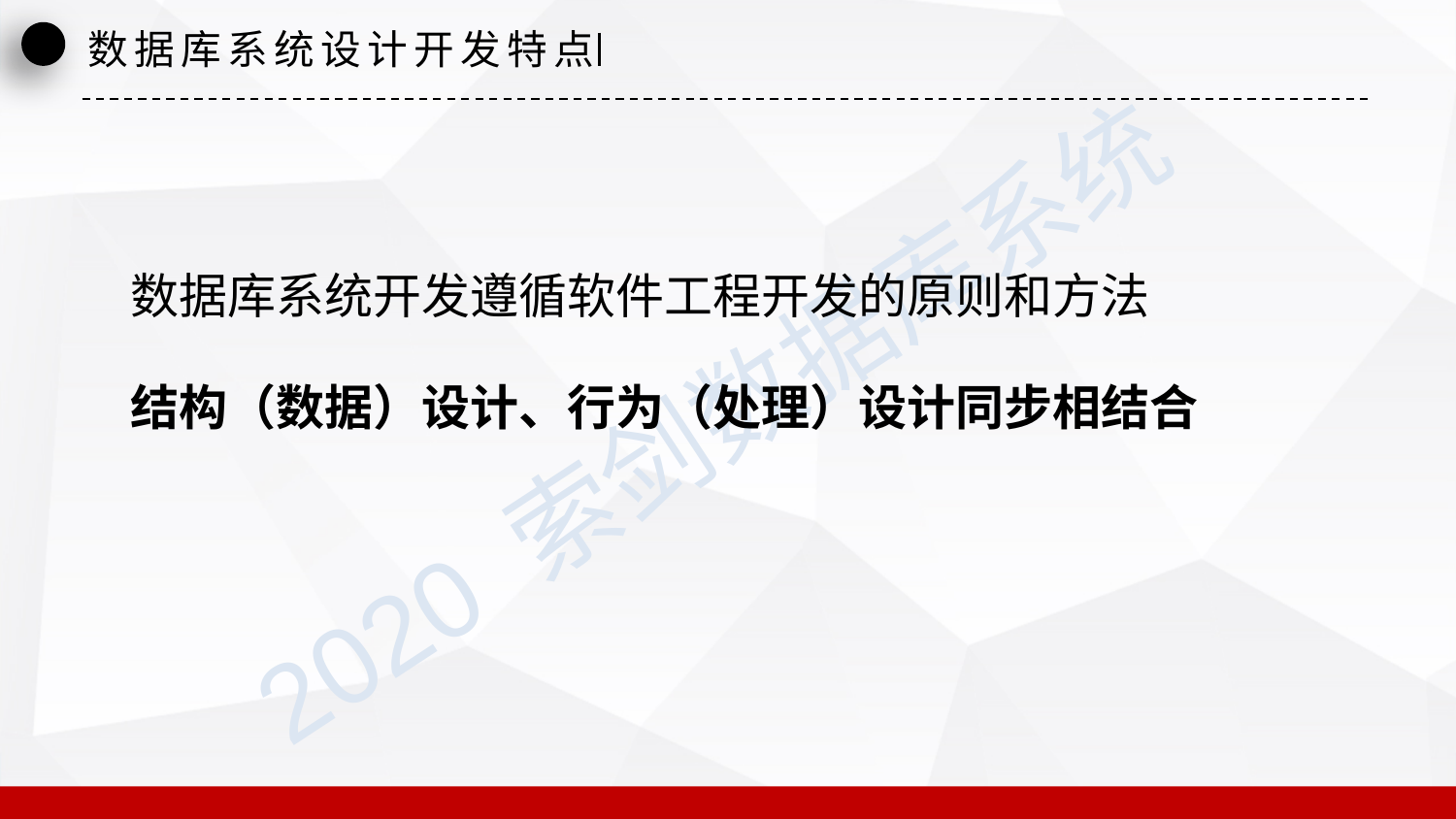

数据库系统设计开发特点

数据库系统开发遵循软件工程开发的原则和方法
结构（数据）设计、行为（处理）设计同步相结合